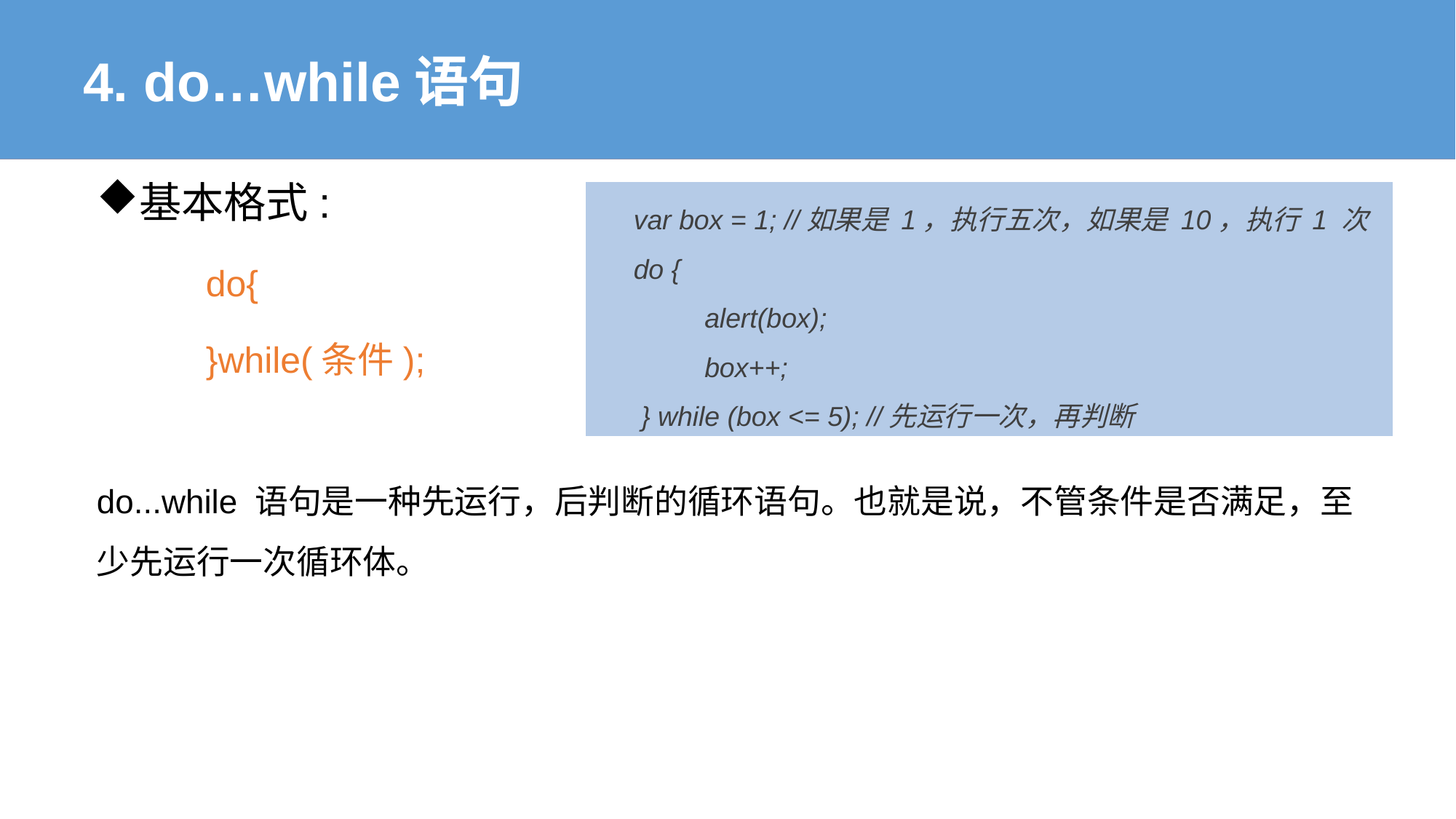

4. do…while语句

基本格式:
	do{
	}while(条件);

do...while 语句是一种先运行，后判断的循环语句。也就是说，不管条件是否满足，至少先运行一次循环体。
     var box = 1; //如果是 1，执行五次，如果是 10，执行 1 次
     do {
	alert(box);
	box++;
      } while (box <= 5); //先运行一次，再判断